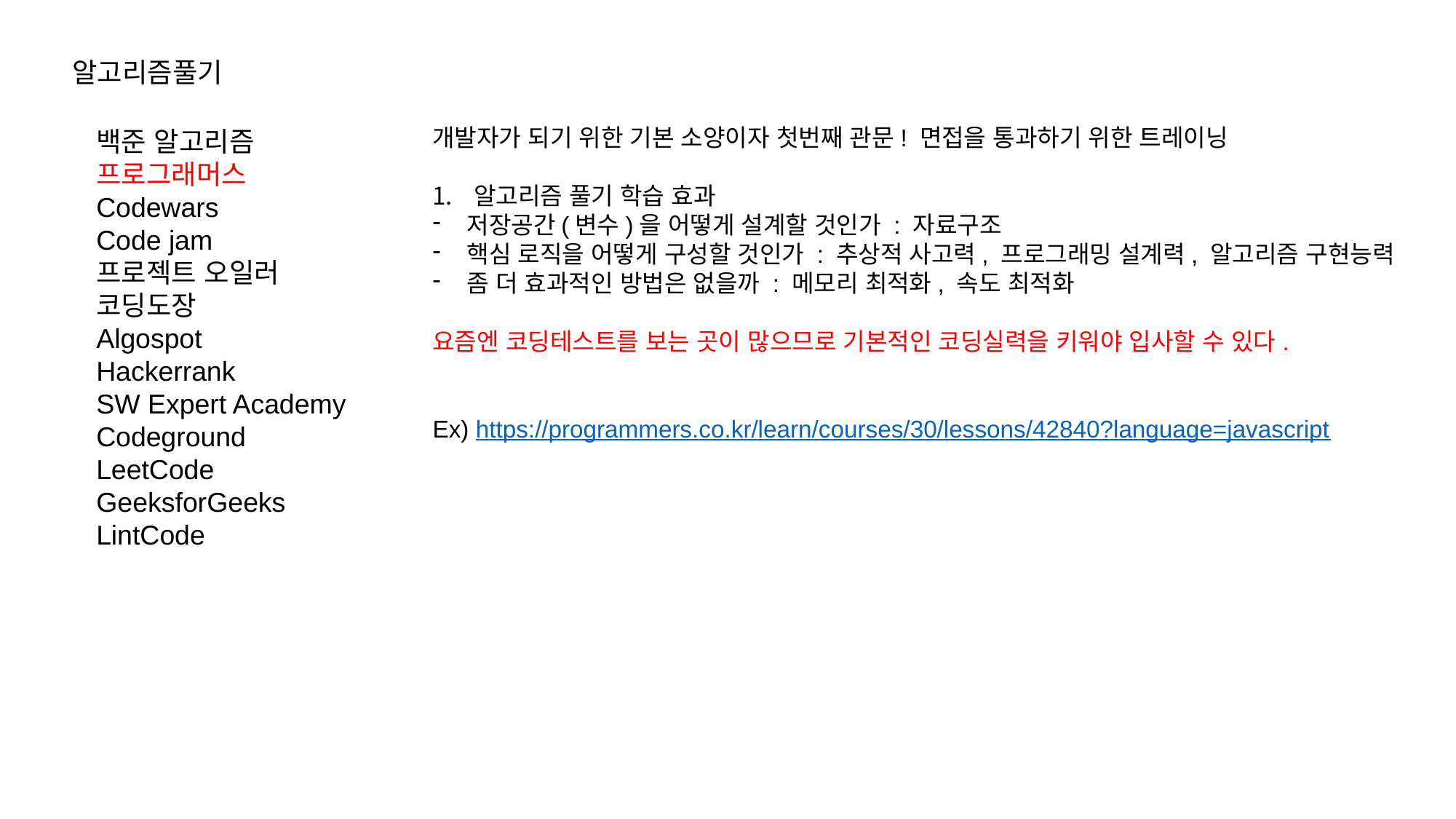

알고리즘풀기
개발자가 되기 위한 기본 소양이자 첫번째 관문! 면접을 통과하기 위한 트레이닝

알고리즘 풀기 학습 효과
저장공간(변수)을 어떻게 설계할 것인가 : 자료구조
핵심 로직을 어떻게 구성할 것인가 : 추상적 사고력, 프로그래밍 설계력, 알고리즘 구현능력
좀 더 효과적인 방법은 없을까 : 메모리 최적화, 속도 최적화

요즘엔 코딩테스트를 보는 곳이 많으므로 기본적인 코딩실력을 키워야 입사할 수 있다.

Ex) https://programmers.co.kr/learn/courses/30/lessons/42840?language=javascript
백준 알고리즘
프로그래머스
Codewars
Code jam
프로젝트 오일러
코딩도장
Algospot
Hackerrank
SW Expert Academy
Codeground
LeetCode
GeeksforGeeks
LintCode